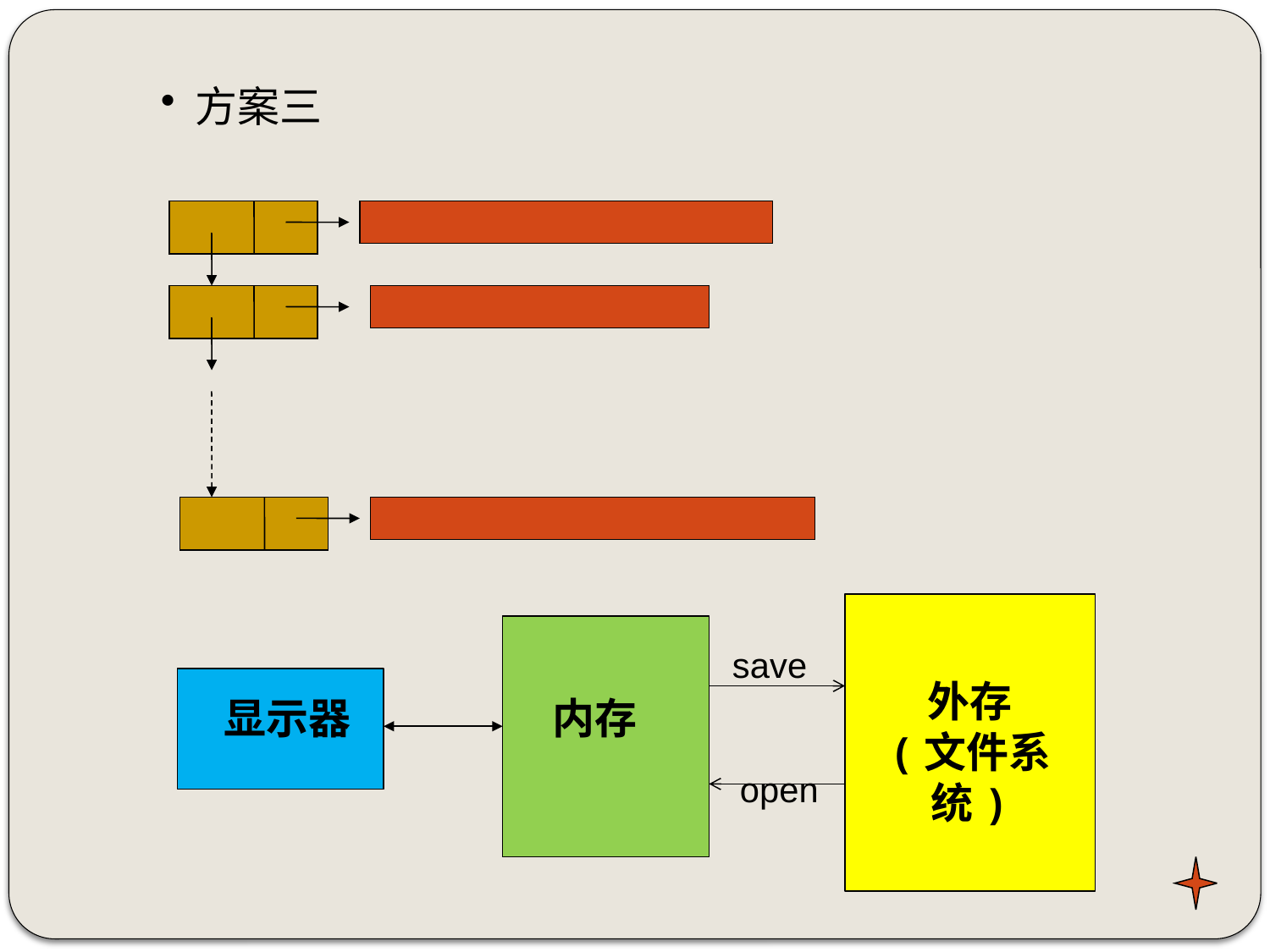

方案三

save

外存
(文件系统)
显示器
内存
open